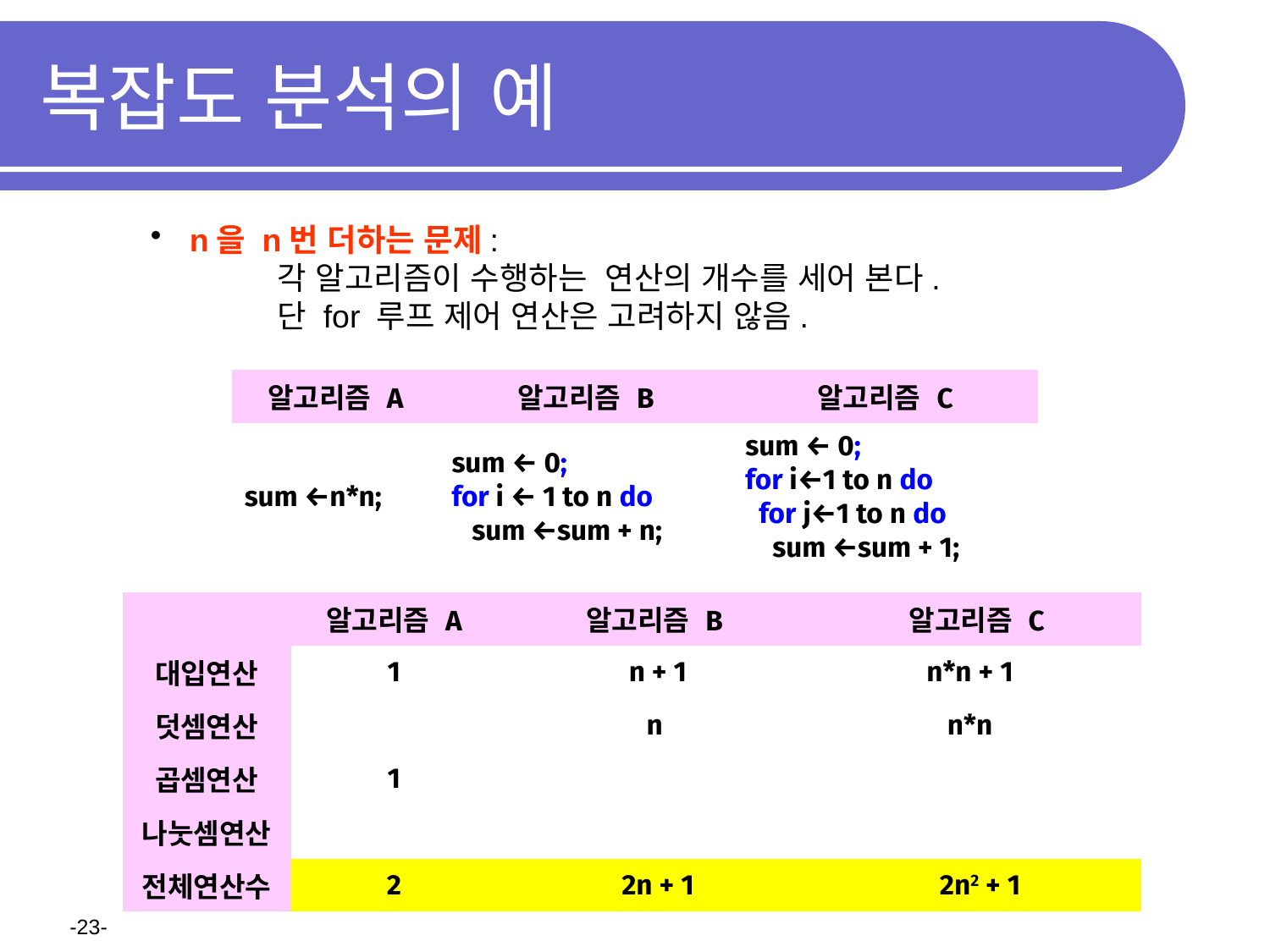

# 복잡도 분석의 예
 n을 n번 더하는 문제:
각 알고리즘이 수행하는  연산의 개수를 세어 본다.
단 for 루프 제어 연산은 고려하지 않음.

| 알고리즘 A | 알고리즘 B | 알고리즘 C |
| --- | --- | --- |
| sum ←n\*n; | sum ← 0; for i ← 1 to n do    sum ←sum + n; | sum ← 0; for i←1 to n do   for j←1 to n do     sum ←sum + 1; |

|  | 알고리즘 A | 알고리즘 B | 알고리즘 C |
| --- | --- | --- | --- |
| 대입연산 | 1 | n + 1 | n\*n + 1 |
| 덧셈연산 |  | n | n\*n |
| 곱셈연산 | 1 |  |  |
| 나눗셈연산 |  |  |  |
| 전체연산수 | 2 | 2n + 1 | 2n2 + 1 |